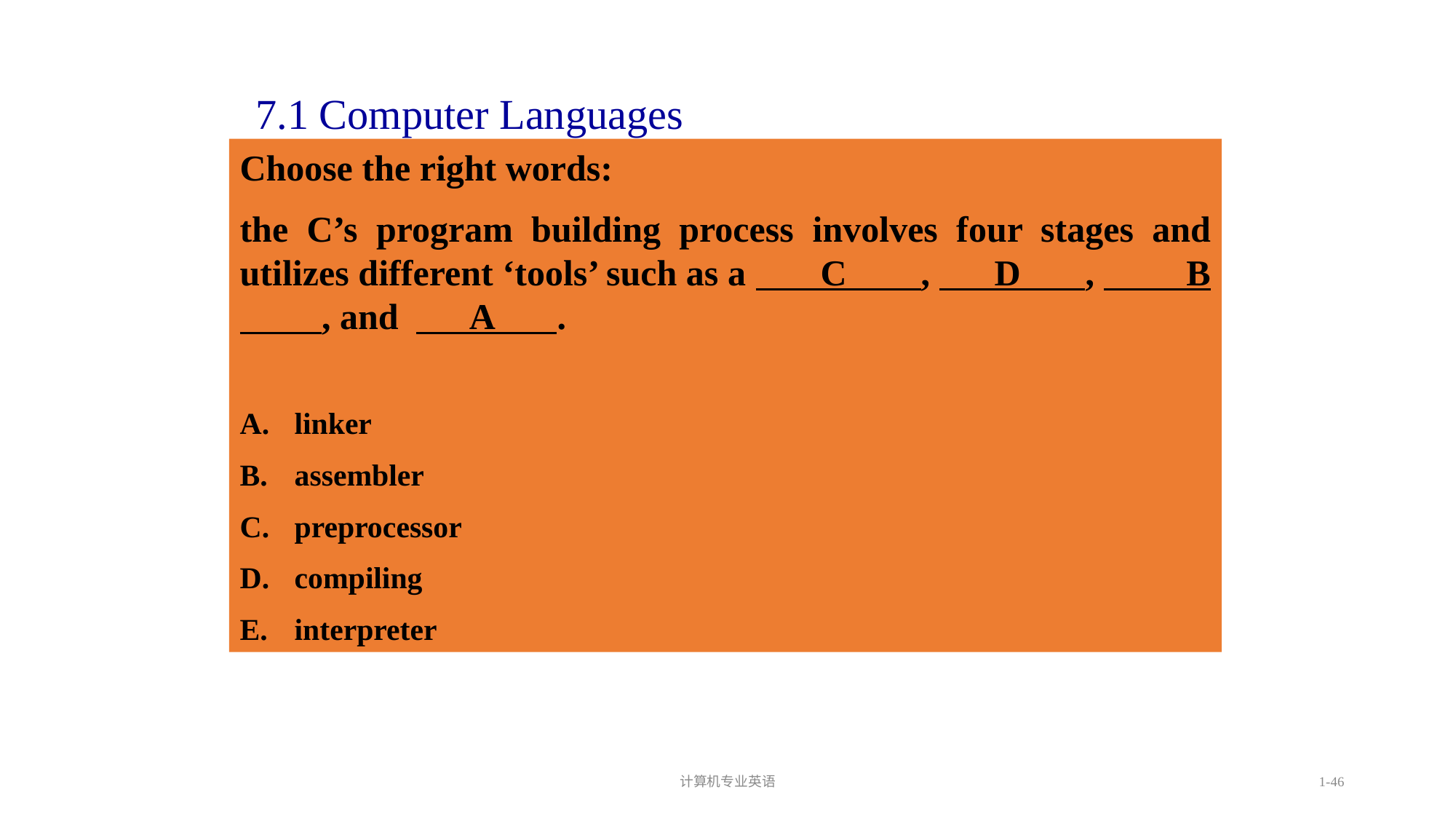

计算机专业英语
1-46
7.1 Computer Languages
Choose the right words:
the C’s program building process involves four stages and utilizes different ‘tools’ such as a        C        ,       D       ,          B          , and        A       .

linker
assembler
preprocessor
compiling
interpreter